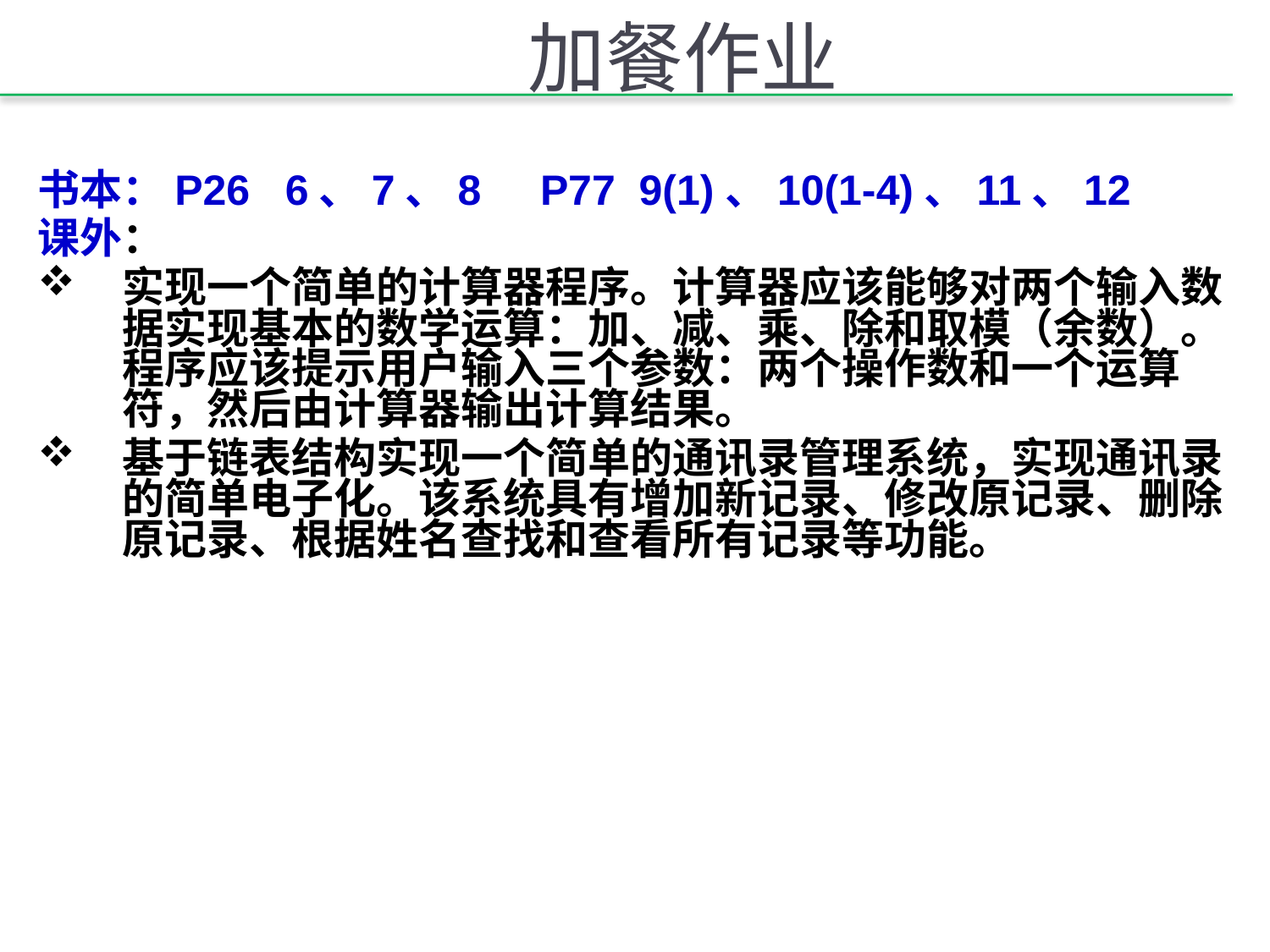

加餐作业
书本：P26   6、7、8     P77  9(1)、10(1-4)、11、12
课外：
实现一个简单的计算器程序。计算器应该能够对两个输入数据实现基本的数学运算：加、减、乘、除和取模（余数）。程序应该提示用户输入三个参数：两个操作数和一个运算符，然后由计算器输出计算结果。
基于链表结构实现一个简单的通讯录管理系统，实现通讯录的简单电子化。该系统具有增加新记录、修改原记录、删除原记录、根据姓名查找和查看所有记录等功能。